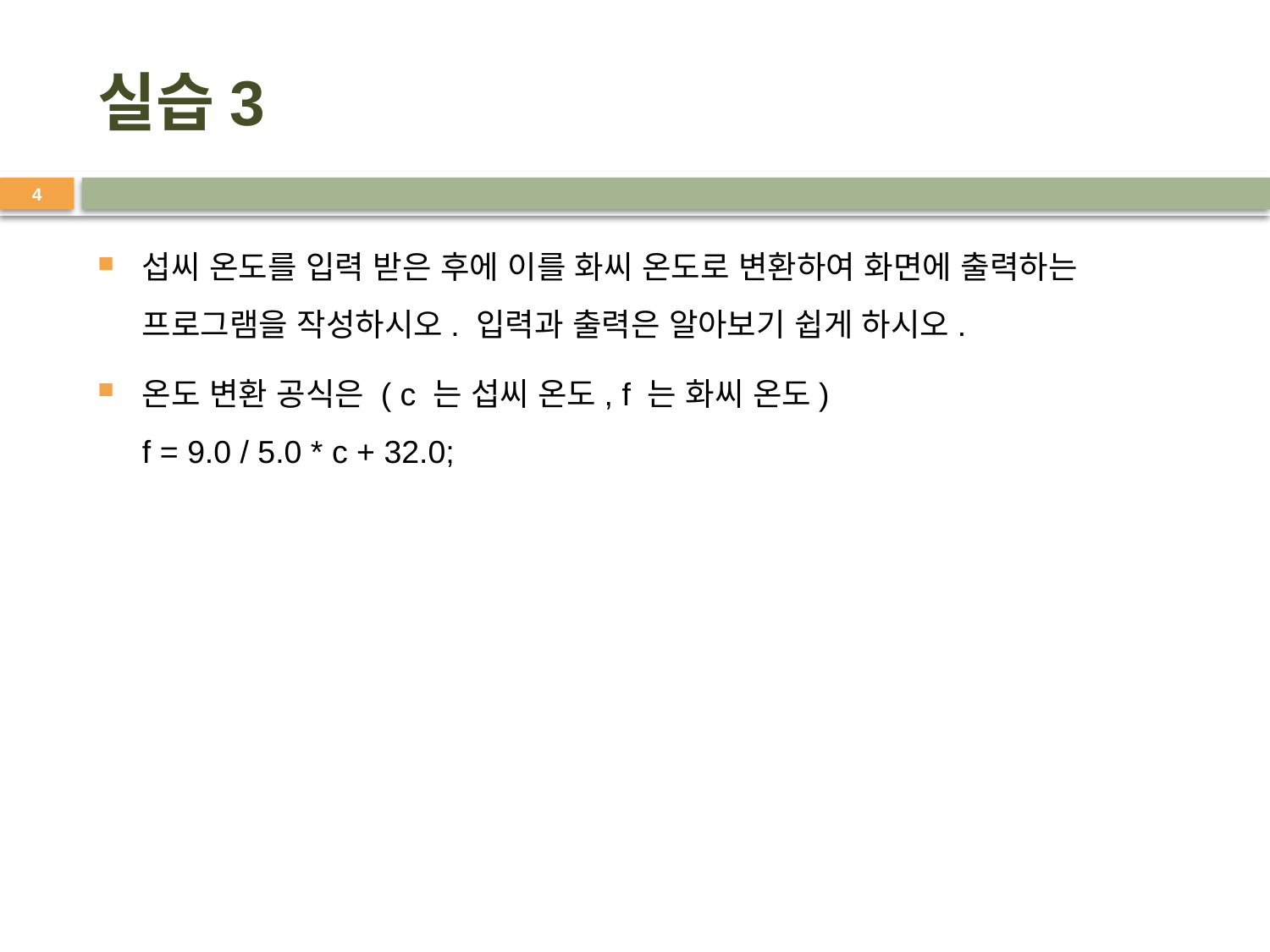

# 실습3
4
섭씨 온도를 입력 받은 후에 이를 화씨 온도로 변환하여 화면에 출력하는 프로그램을 작성하시오. 입력과 출력은 알아보기 쉽게 하시오.
온도 변환 공식은 ( c 는 섭씨 온도, f 는 화씨 온도)
f = 9.0 / 5.0 * c + 32.0;